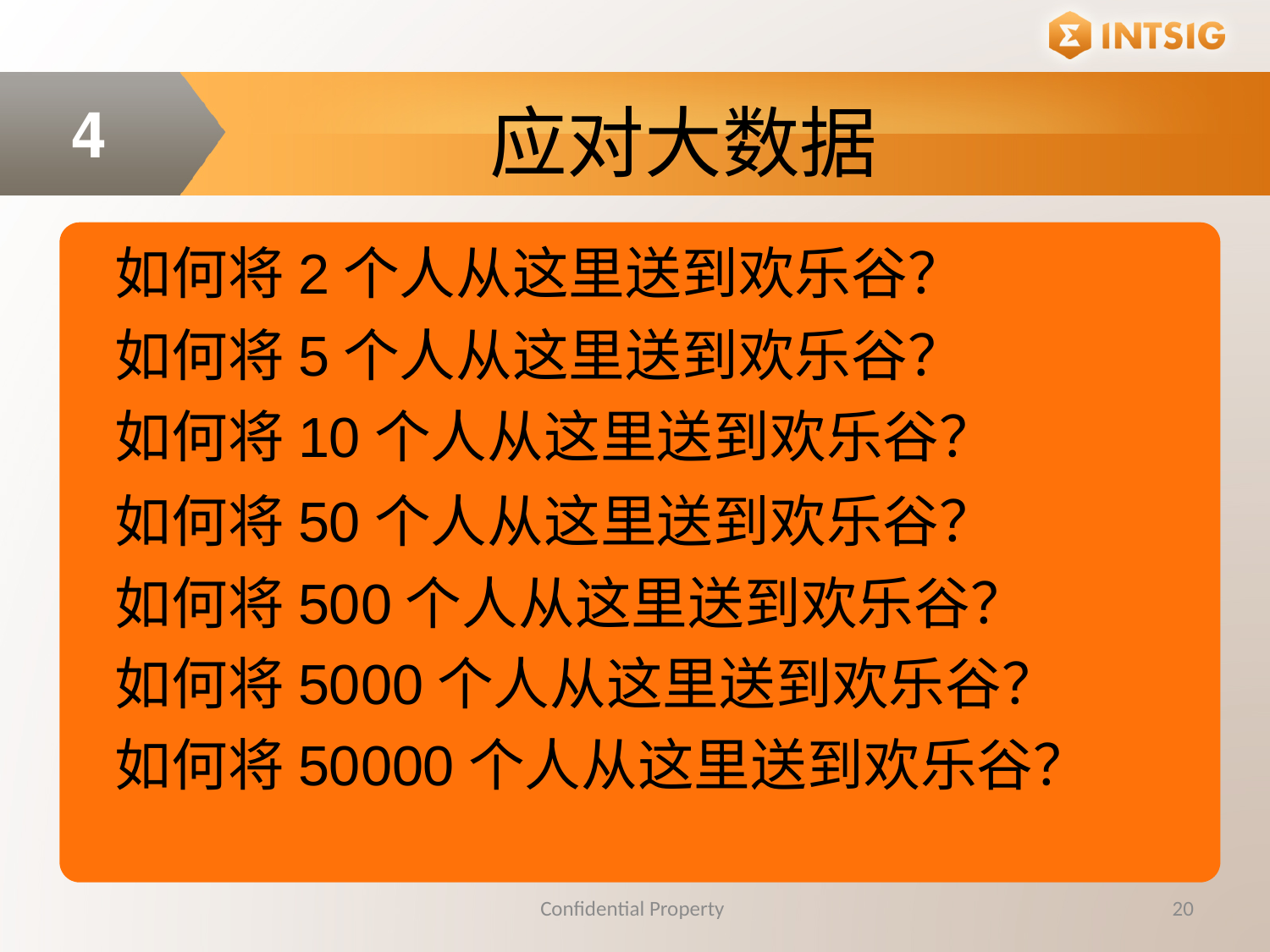

应对大数据
4

如何将2个人从这里送到欢乐谷？
如何将5个人从这里送到欢乐谷？
如何将10个人从这里送到欢乐谷？
如何将50个人从这里送到欢乐谷？
如何将500个人从这里送到欢乐谷？
如何将5000个人从这里送到欢乐谷？
如何将50000个人从这里送到欢乐谷？
Confidential Property
20